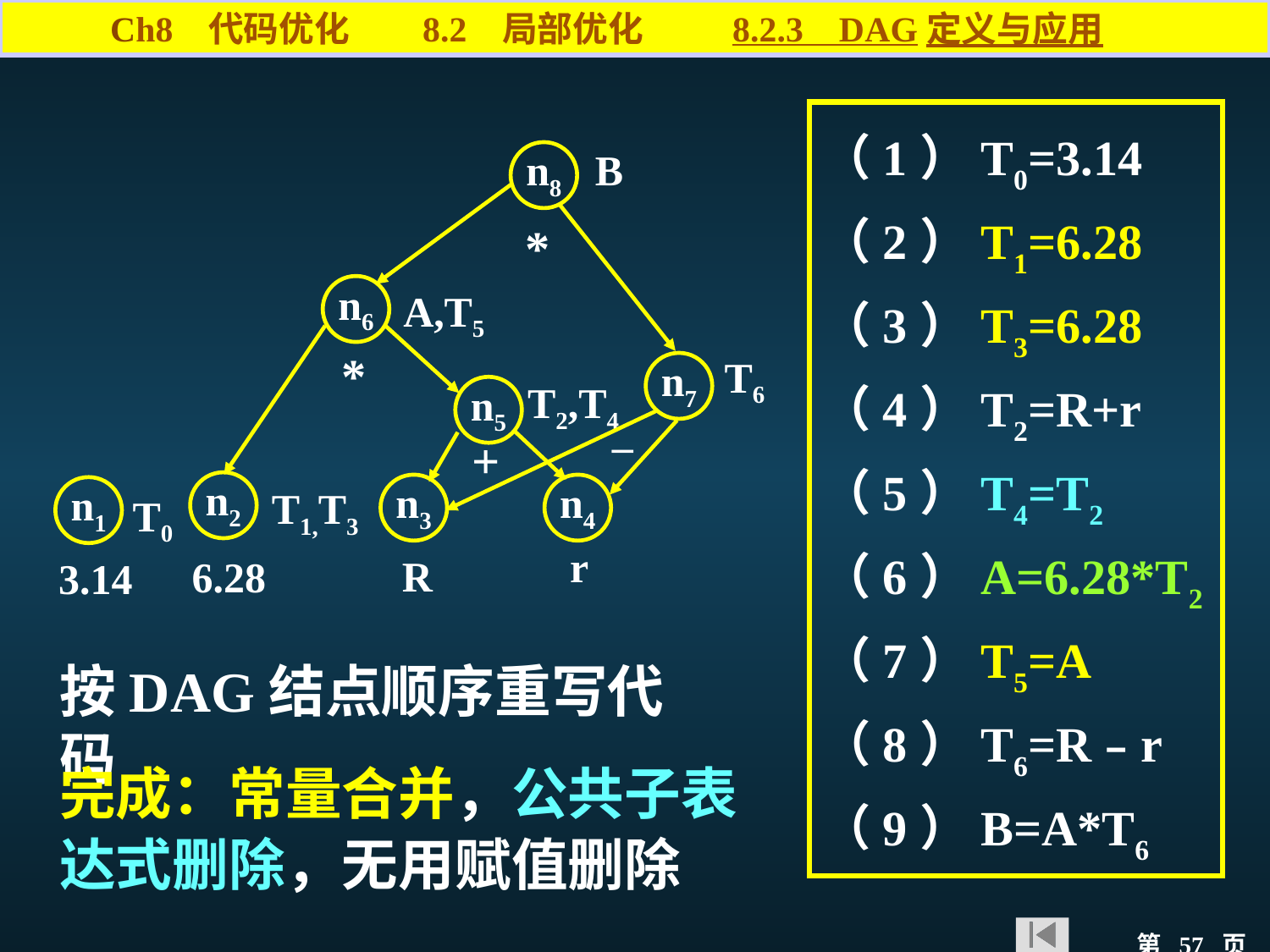

Ch8   代码优化        8.2   局部优化          8.2.3    DAG定义与应用
n8
B

*
n6
A,T5

*
T6
n7
T2,T4
n5

–

+

n2
n3
n4
n1
T1,T3
T0
r
R
6.28
3.14
（1）T0=3.14
（2）T1=6.28
（3）T3=6.28
（4）T2=R+r
（5）T4=T2
（6）A=6.28*T2
（7）T5=A
（8）T6=R﹣r
（9）B=A*T6
按DAG结点顺序重写代码
完成：常量合并，公共子表达式删除，无用赋值删除